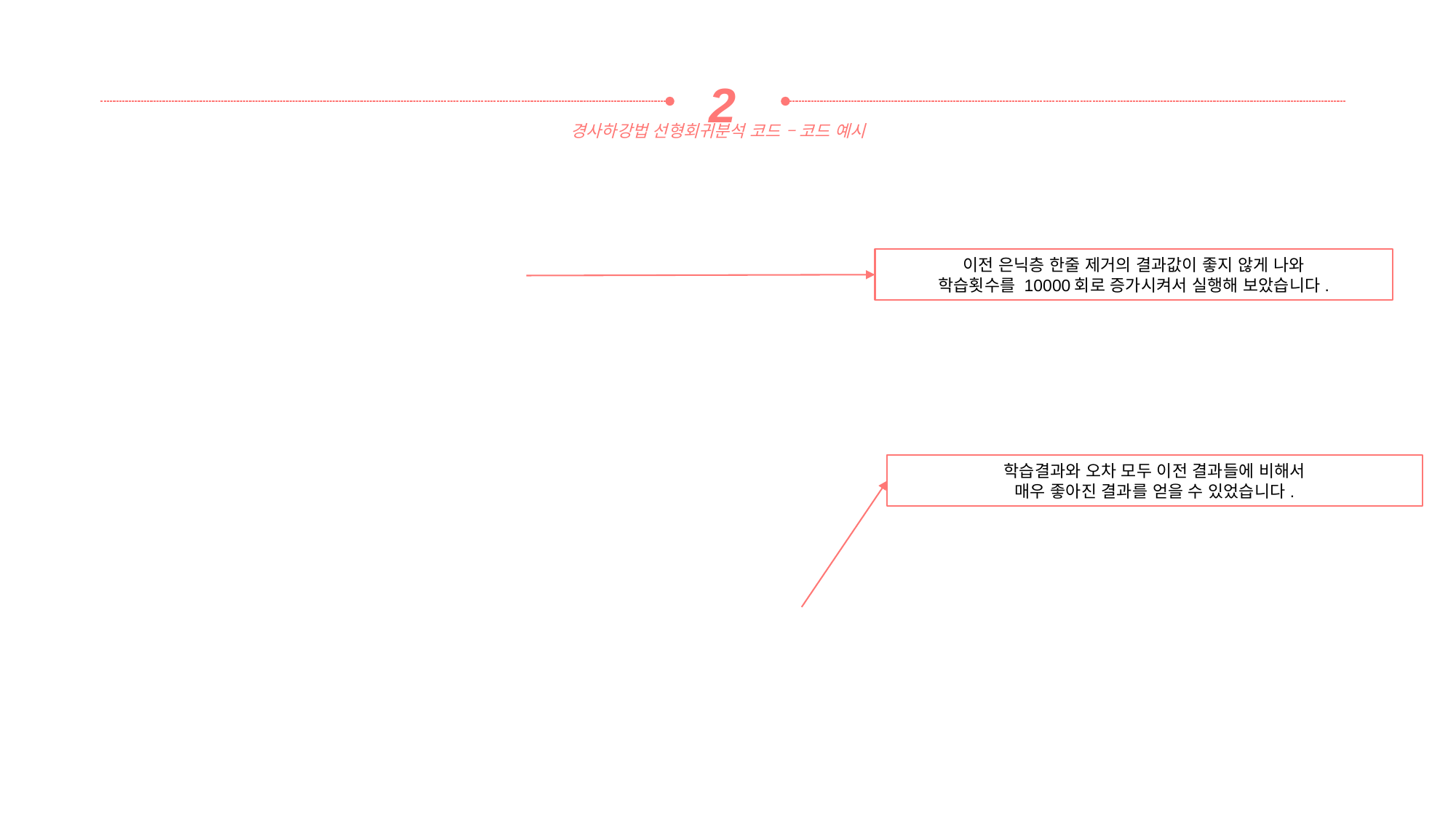

2
경사하강법 선형회귀분석 코드 – 코드 예시
이전 은닉층 한줄 제거의 결과값이 좋지 않게 나와
학습횟수를 10000회로 증가시켜서 실행해 보았습니다.
학습결과와 오차 모두 이전 결과들에 비해서
매우 좋아진 결과를 얻을 수 있었습니다.